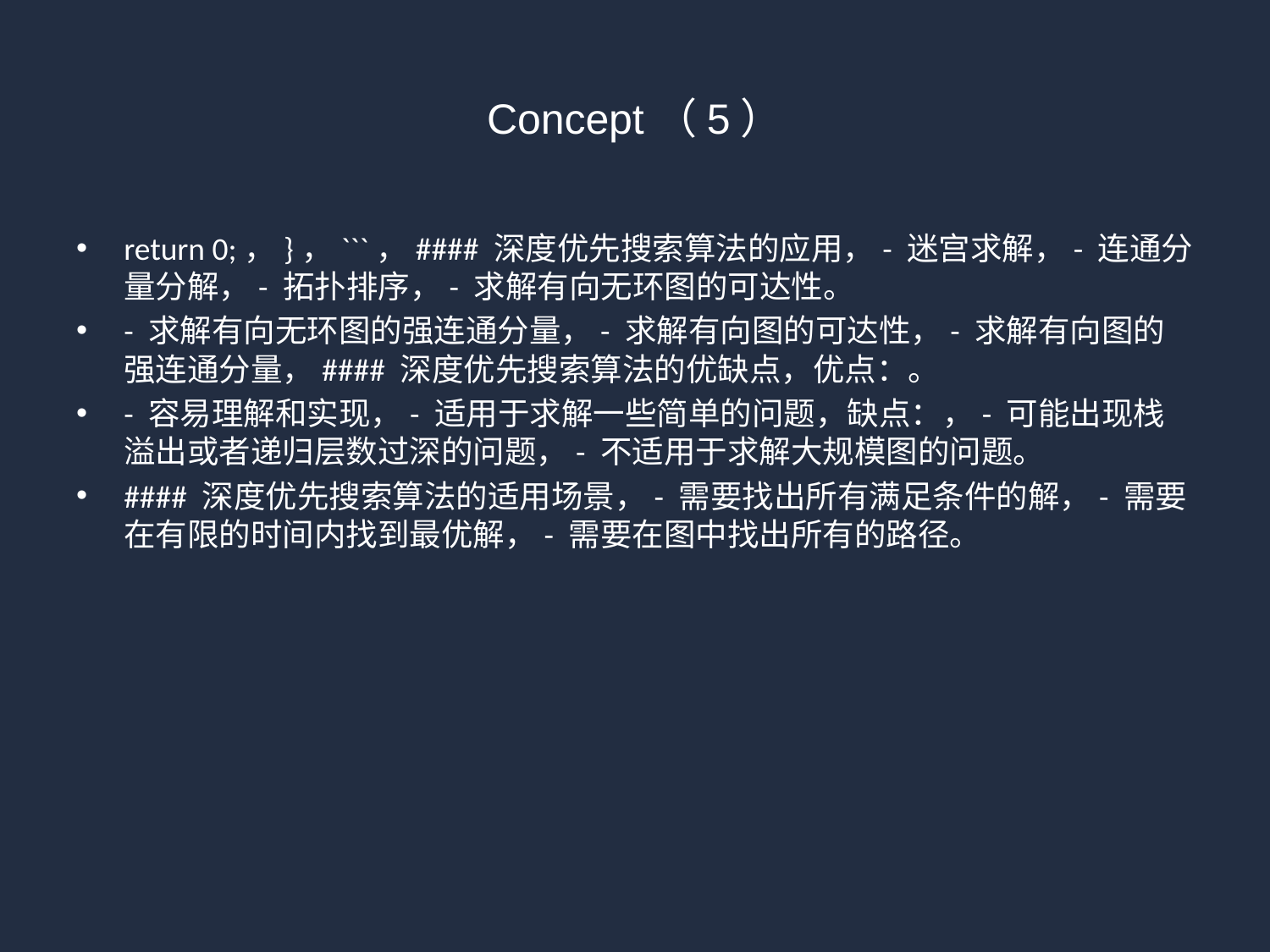

# Concept（5）
return 0;，}，```，#### 深度优先搜索算法的应用，- 迷宫求解，- 连通分量分解，- 拓扑排序，- 求解有向无环图的可达性。
- 求解有向无环图的强连通分量，- 求解有向图的可达性，- 求解有向图的强连通分量，#### 深度优先搜索算法的优缺点，优点：。
- 容易理解和实现，- 适用于求解一些简单的问题，缺点：，- 可能出现栈溢出或者递归层数过深的问题，- 不适用于求解大规模图的问题。
#### 深度优先搜索算法的适用场景，- 需要找出所有满足条件的解，- 需要在有限的时间内找到最优解，- 需要在图中找出所有的路径。